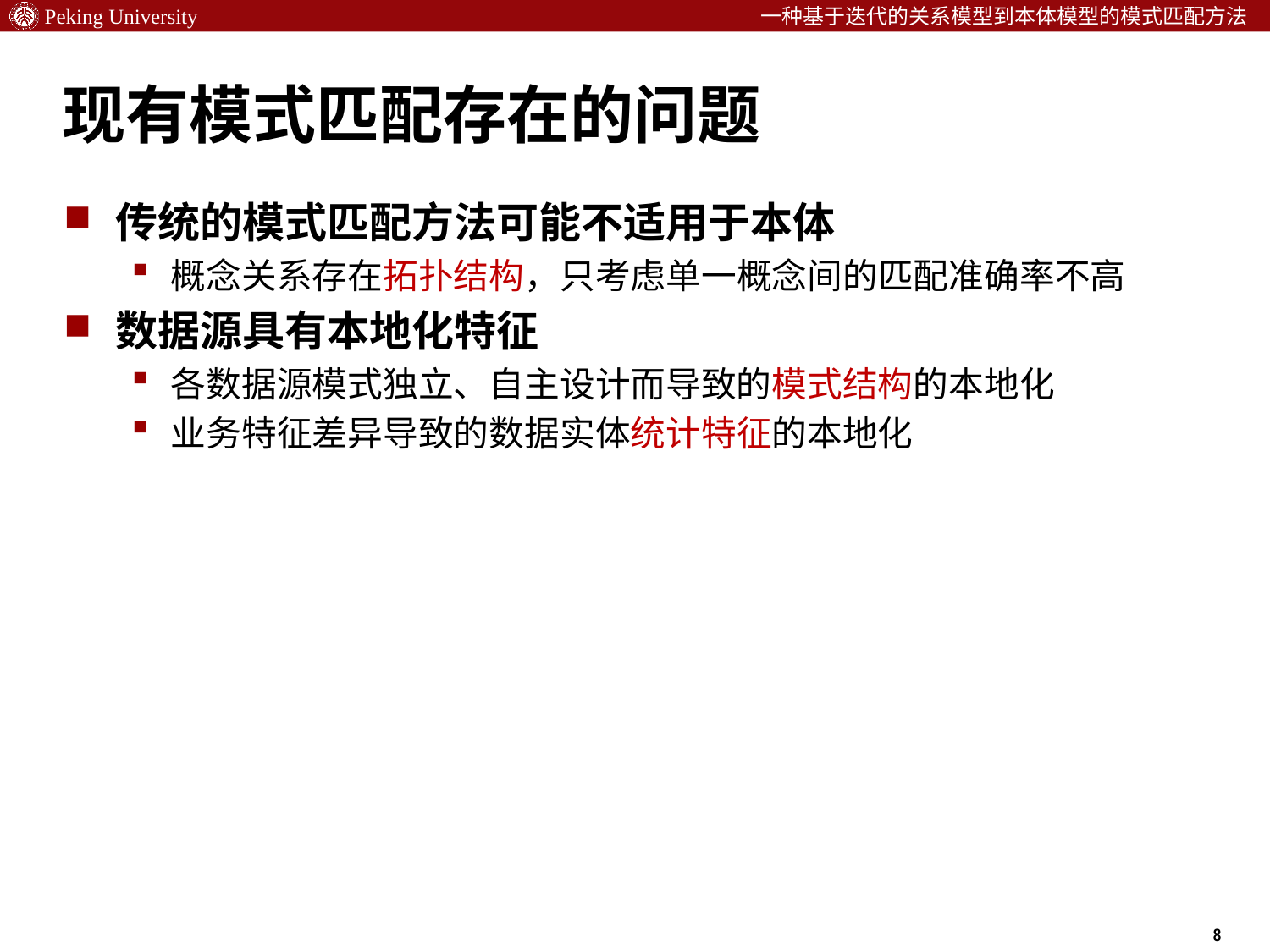

# 现有模式匹配存在的问题
传统的模式匹配方法可能不适用于本体
概念关系存在拓扑结构，只考虑单一概念间的匹配准确率不高
数据源具有本地化特征
各数据源模式独立、自主设计而导致的模式结构的本地化
业务特征差异导致的数据实体统计特征的本地化